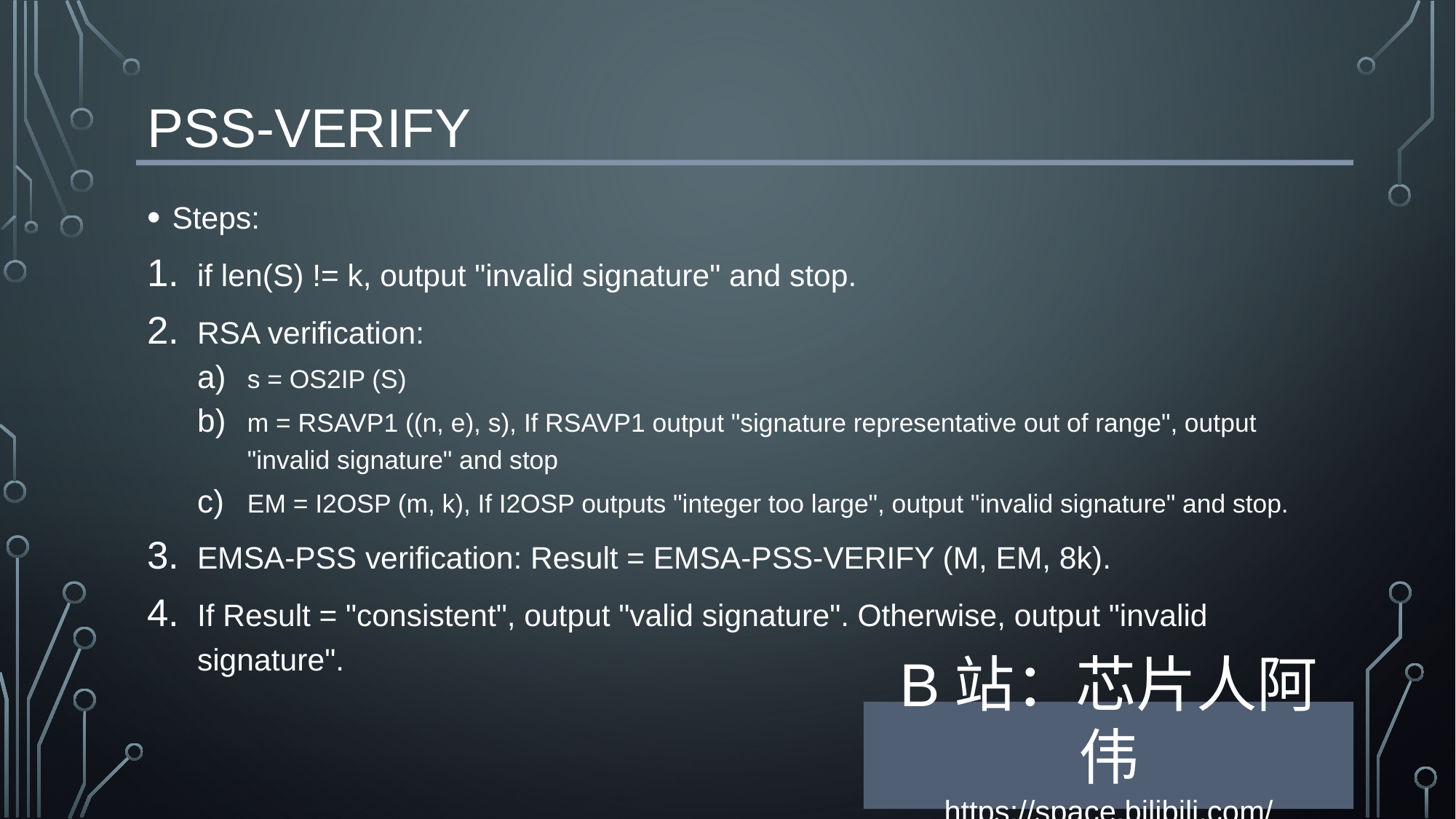

# PSS-VERIFY

Steps:
if len(S) != k, output "invalid signature" and stop.
RSA verification:
s = OS2IP (S)
m = RSAVP1 ((n, e), s), If RSAVP1 output "signature representative out of range", output "invalid signature" and stop
EM = I2OSP (m, k), If I2OSP outputs "integer too large", output "invalid signature" and stop.
EMSA-PSS verification: Result = EMSA-PSS-VERIFY (M, EM, 8k).
If Result = "consistent", output "valid signature". Otherwise, output "invalid signature".
B站：芯片人阿伟
https://space.bilibili.com/243180540